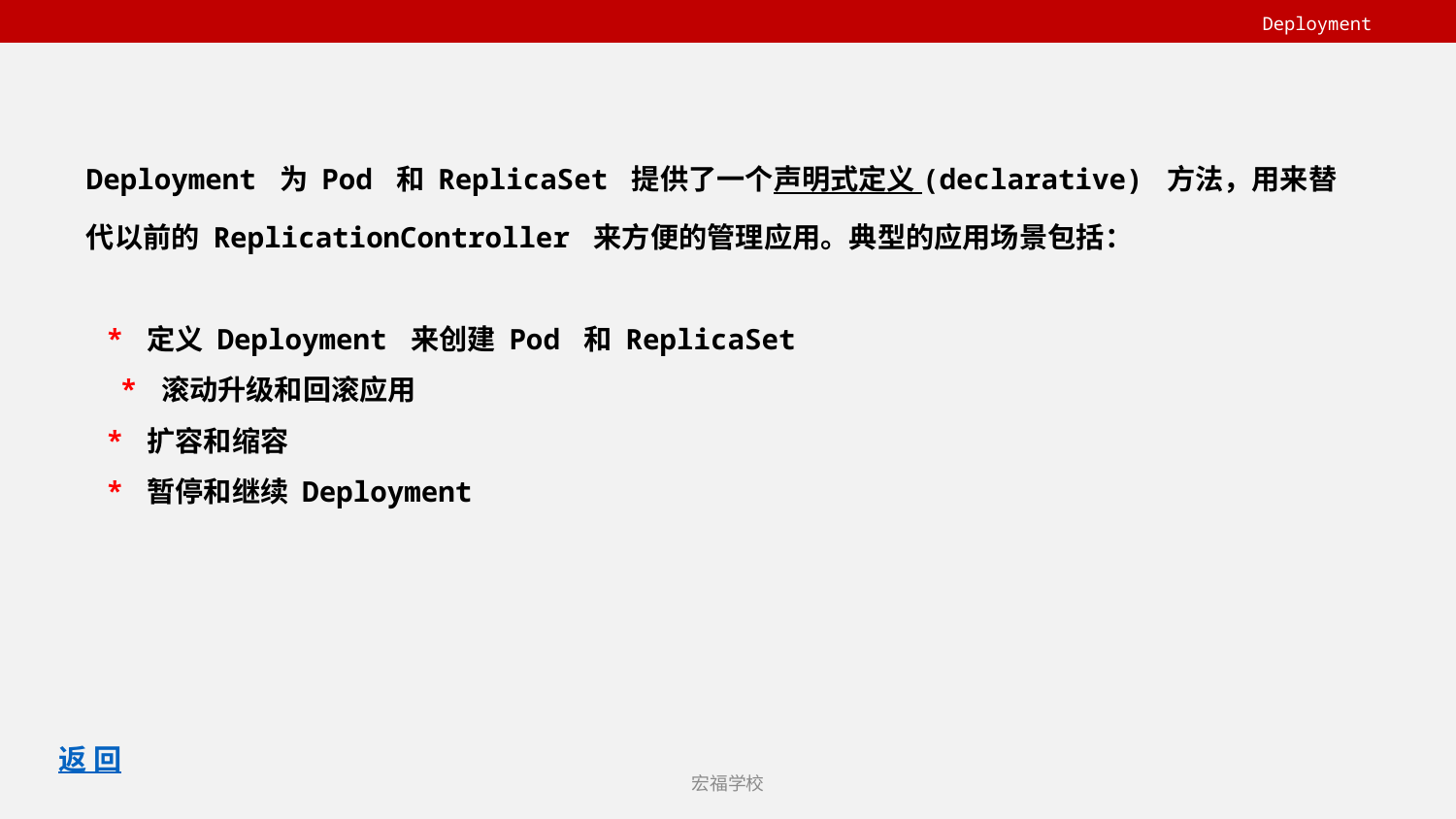

Deployment
Deployment 为 Pod 和 ReplicaSet 提供了一个声明式定义 (declarative) 方法，用来替代以前的 ReplicationController 来方便的管理应用。典型的应用场景包括：
  * 定义 Deployment 来创建 Pod 和 ReplicaSet
  * 滚动升级和回滚应用
  * 扩容和缩容
  * 暂停和继续 Deployment
返 回
7
宏福学校